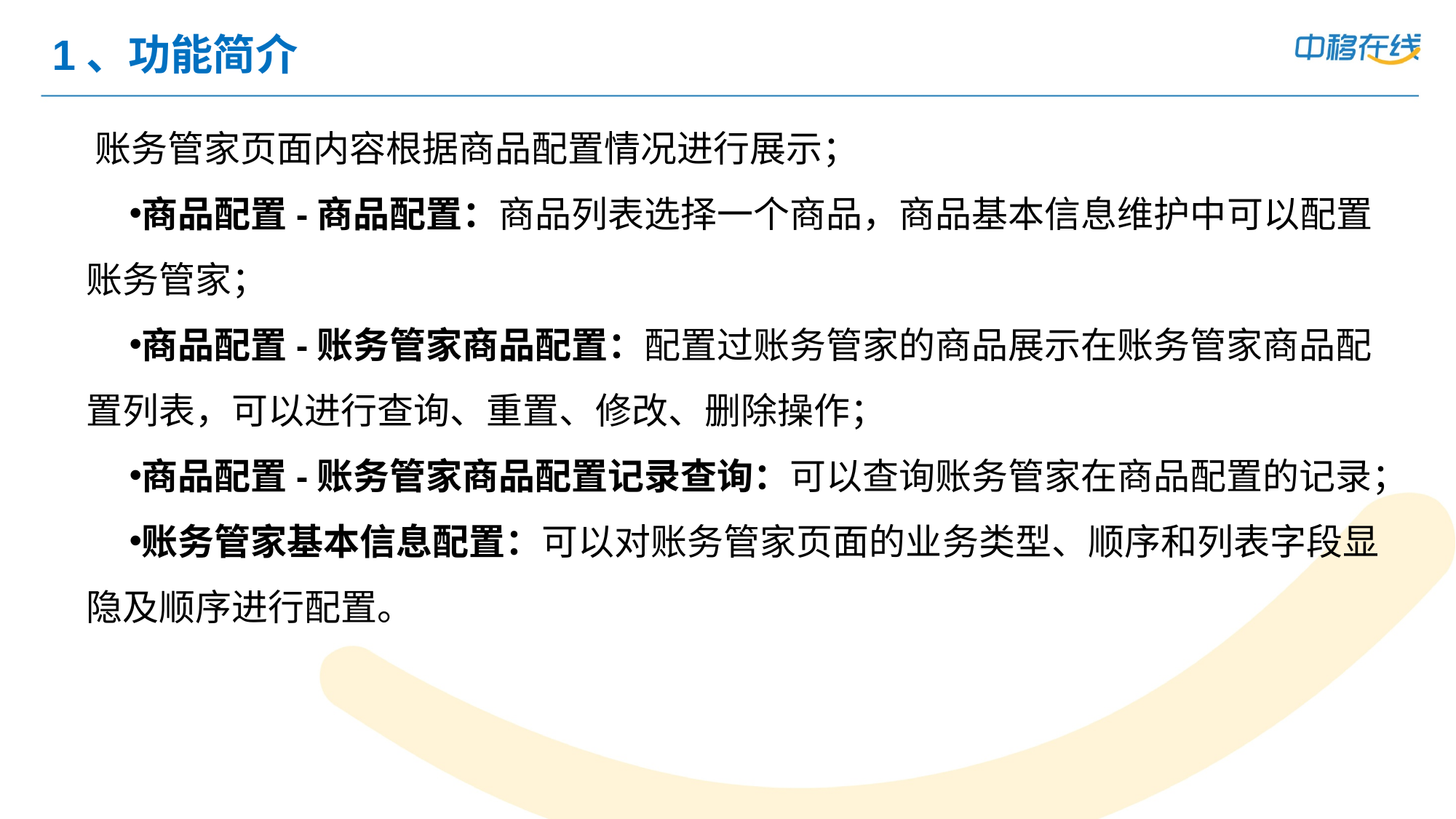

# 1、功能简介
账务管家页面内容根据商品配置情况进行展示；
商品配置-商品配置：商品列表选择一个商品，商品基本信息维护中可以配置账务管家；
商品配置-账务管家商品配置：配置过账务管家的商品展示在账务管家商品配置列表，可以进行查询、重置、修改、删除操作；
商品配置-账务管家商品配置记录查询：可以查询账务管家在商品配置的记录；
账务管家基本信息配置：可以对账务管家页面的业务类型、顺序和列表字段显隐及顺序进行配置。